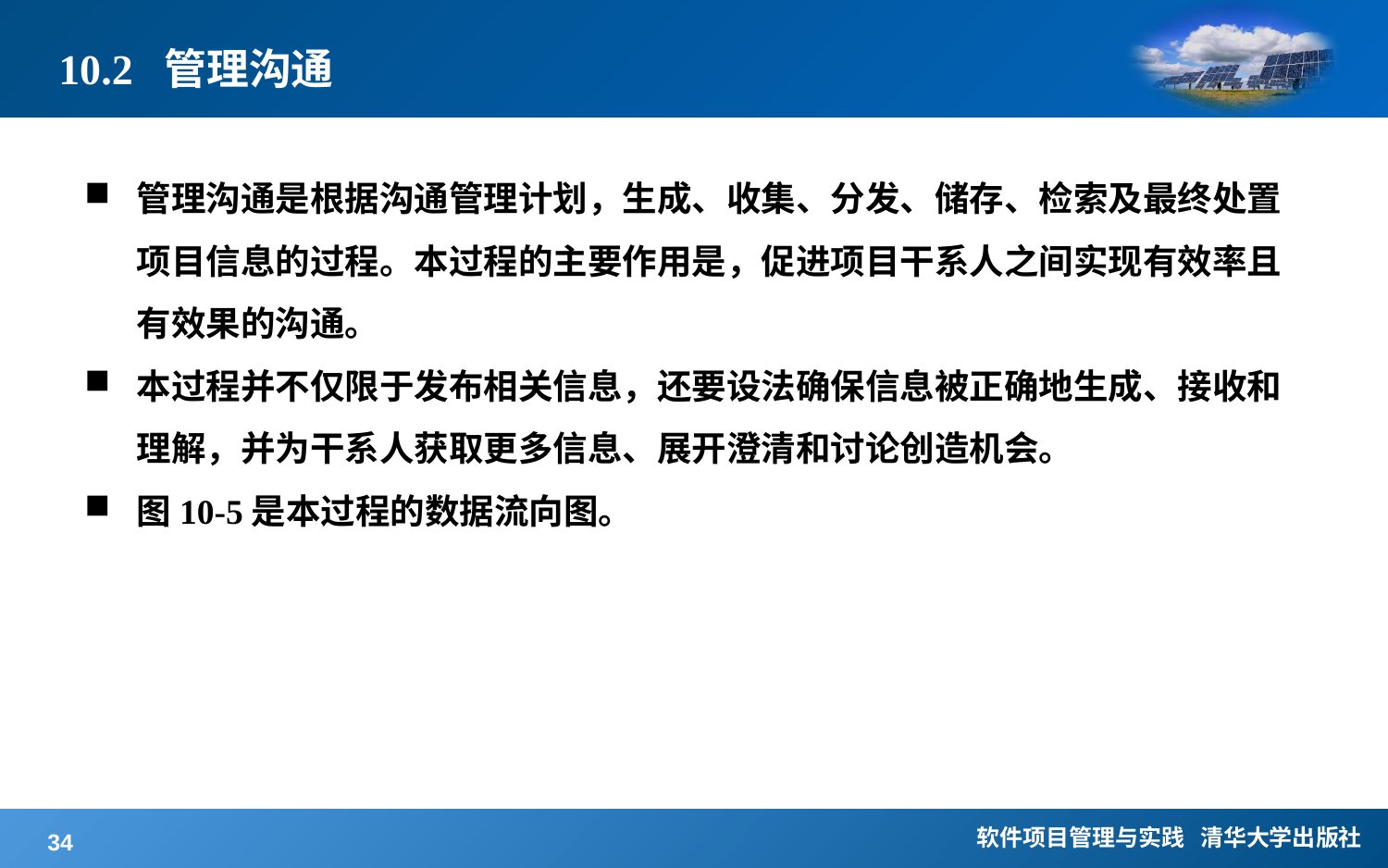

# 10.2  管理沟通
管理沟通是根据沟通管理计划，生成、收集、分发、储存、检索及最终处置项目信息的过程。本过程的主要作用是，促进项目干系人之间实现有效率且有效果的沟通。
本过程并不仅限于发布相关信息，还要设法确保信息被正确地生成、接收和理解，并为干系人获取更多信息、展开澄清和讨论创造机会。
图10-5是本过程的数据流向图。